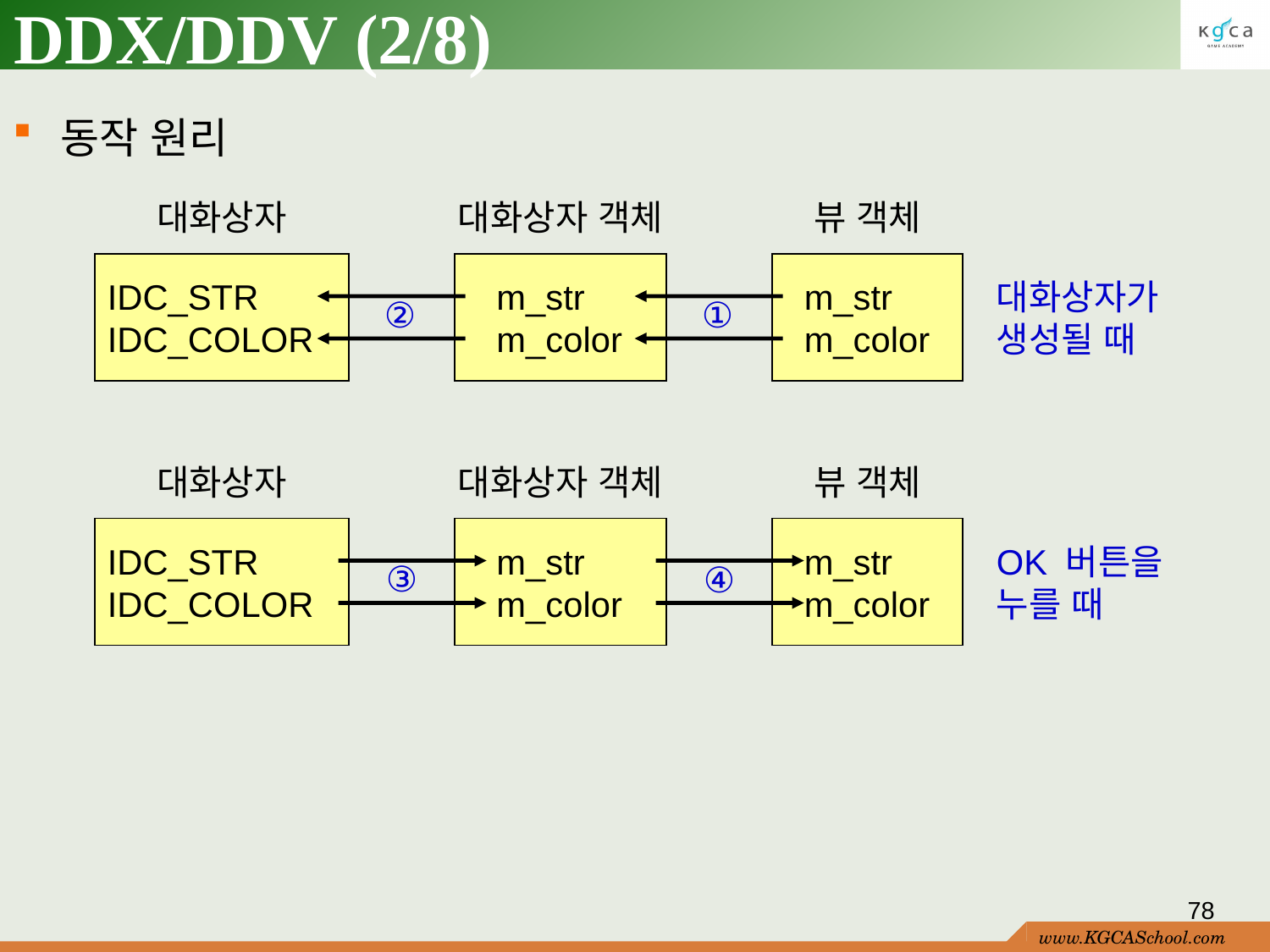

# DDX/DDV (2/8)
동작 원리
대화상자
대화상자 객체
뷰 객체
IDC_STR
IDC_COLOR
   m_str
   m_color
  m_str
  m_color
대화상자가
생성될 때
②
①

대화상자
대화상자 객체
뷰 객체
IDC_STR
IDC_COLOR
   m_str
   m_color
  m_str
  m_color
OK 버튼을
누를 때
③
④

78